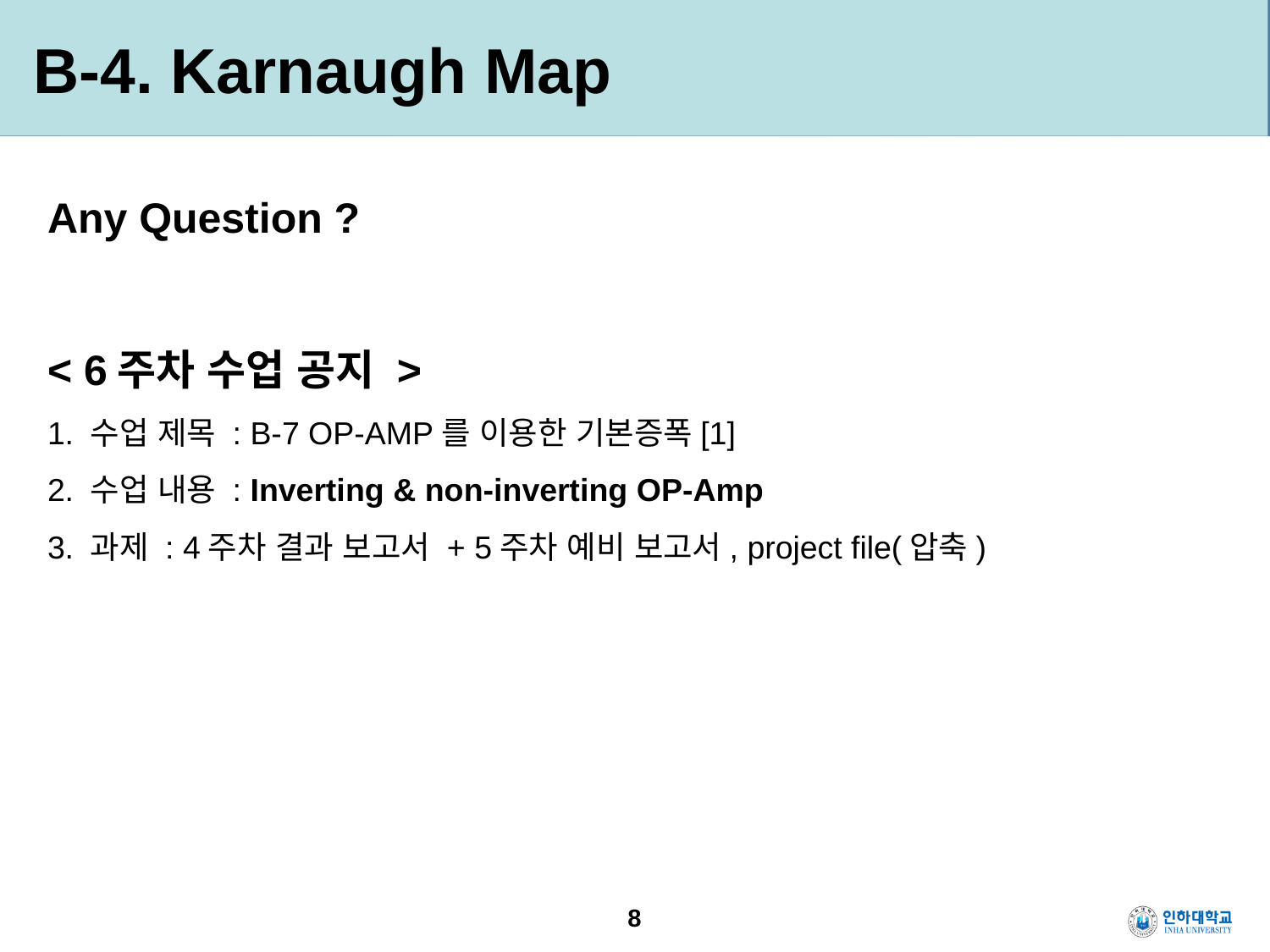

B-4. Karnaugh Map
Any Question ?

< 6주차 수업 공지 >
1. 수업 제목 : B-7 OP-AMP를 이용한 기본증폭[1]
2. 수업 내용 : Inverting & non-inverting OP-Amp
3. 과제 : 4주차 결과 보고서 + 5주차 예비 보고서, project file(압축)
8